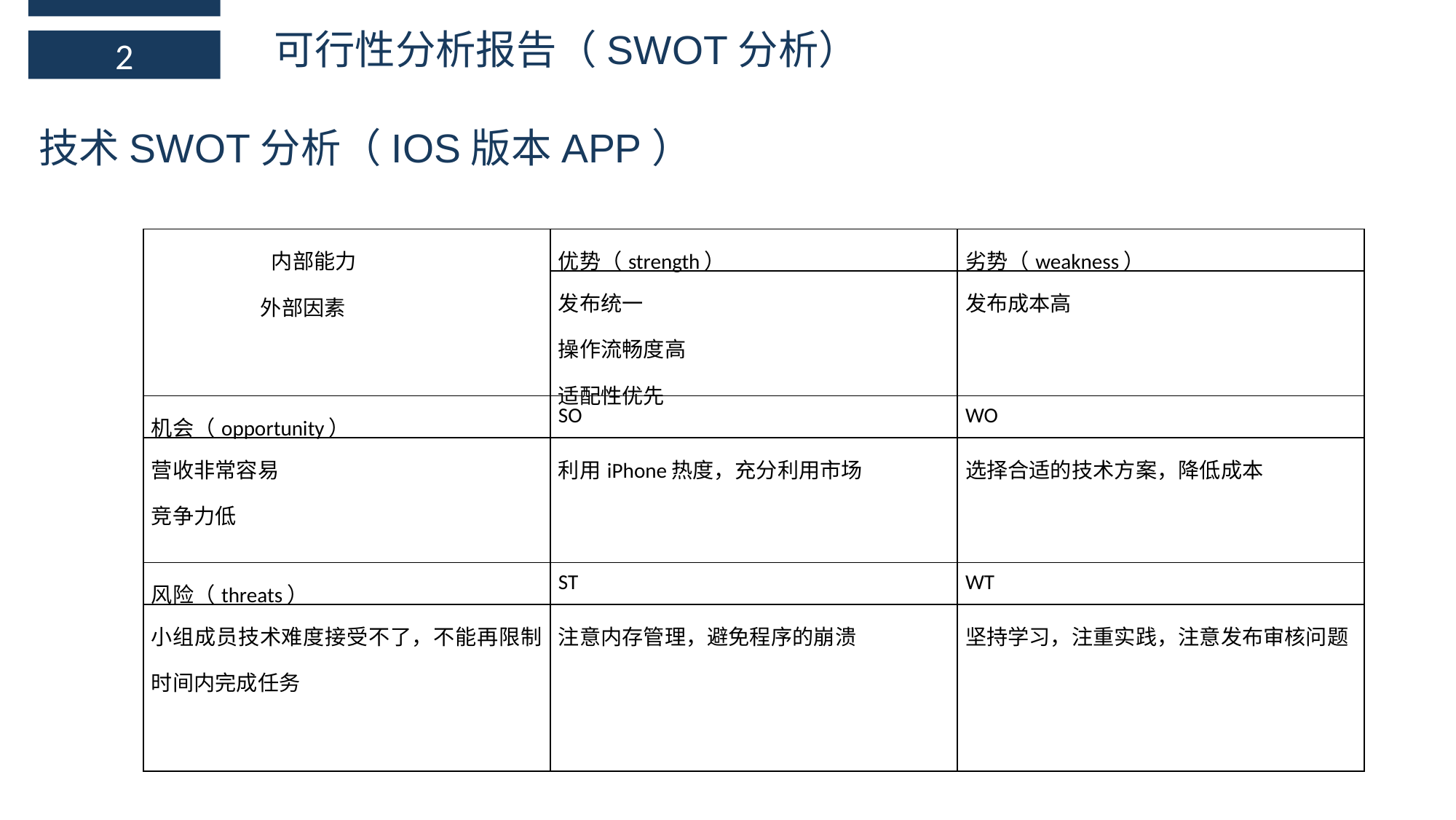

可行性分析报告（SWOT分析）
2
技术SWOT分析（IOS版本APP）
| 内部能力 外部因素 | 优势（strength） | 劣势（weakness） |
| --- | --- | --- |
|  | 发布统一 操作流畅度高 适配性优先 | 发布成本高 |
| 机会（opportunity） | SO | WO |
| 营收非常容易 竞争力低 | 利用iPhone热度，充分利用市场 | 选择合适的技术方案，降低成本 |
| 风险（threats） | ST | WT |
| 小组成员技术难度接受不了，不能再限制时间内完成任务 | 注意内存管理，避免程序的崩溃 | 坚持学习，注重实践，注意发布审核问题 |